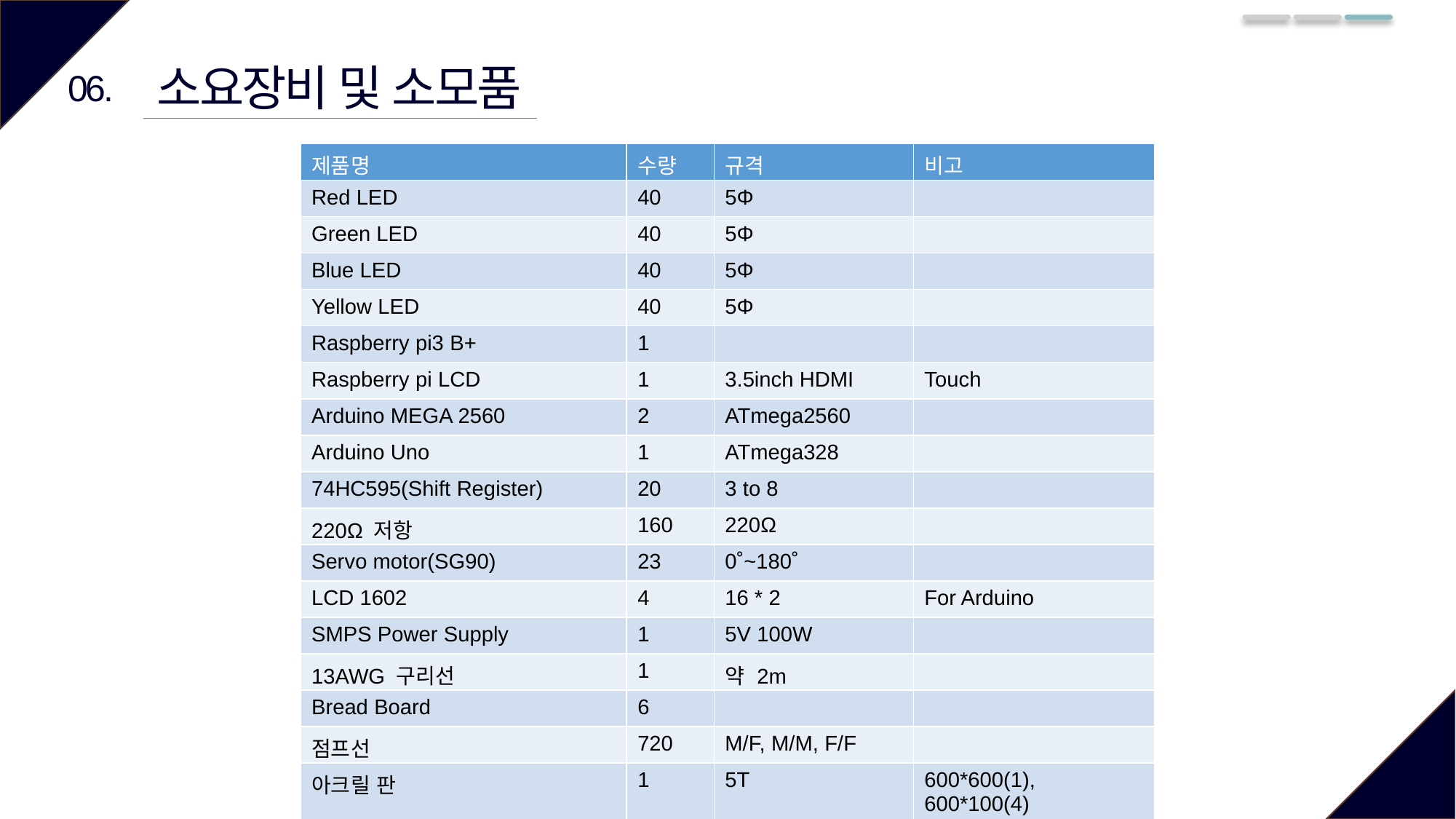

소요장비 및 소모품
06.
| 제품명 | 수량 | 규격 | 비고 |
| --- | --- | --- | --- |
| Red LED | 40 | 5Φ |  |
| Green LED | 40 | 5Φ |  |
| Blue LED | 40 | 5Φ |  |
| Yellow LED | 40 | 5Φ |  |
| Raspberry pi3 B+ | 1 |  |  |
| Raspberry pi LCD | 1 | 3.5inch HDMI | Touch |
| Arduino MEGA 2560 | 2 | ATmega2560 |  |
| Arduino Uno | 1 | ATmega328 |  |
| 74HC595(Shift Register) | 20 | 3 to 8 |  |
| 220Ω 저항 | 160 | 220Ω |  |
| Servo motor(SG90) | 23 | 0˚~180˚ |  |
| LCD 1602 | 4 | 16 \* 2 | For Arduino |
| SMPS Power Supply | 1 | 5V 100W |  |
| 13AWG 구리선 | 1 | 약 2m |  |
| Bread Board | 6 |  |  |
| 점프선 | 720 | M/F, M/M, F/F |  |
| 아크릴 판 | 1 | 5T | 600\*600(1), 600\*100(4) |